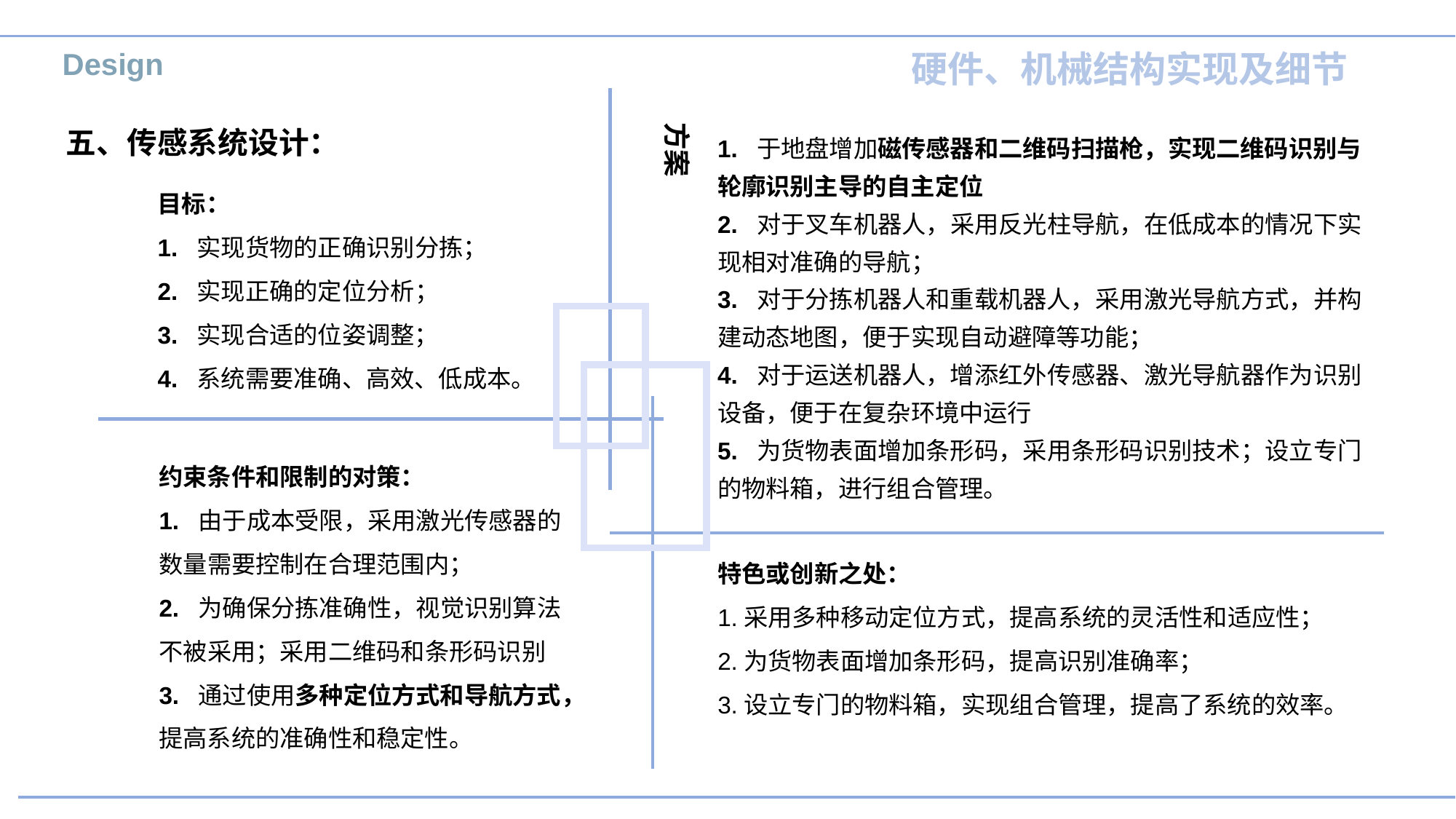

Design
硬件、机械结构实现及细节
方案
五、传感系统设计：
1.  于地盘增加磁传感器和二维码扫描枪，实现二维码识别与轮廓识别主导的自主定位
2.  对于叉车机器人，采用反光柱导航，在低成本的情况下实现相对准确的导航；
3.  对于分拣机器人和重载机器人，采用激光导航方式，并构建动态地图，便于实现自动避障等功能；
4.  对于运送机器人，增添红外传感器、激光导航器作为识别设备，便于在复杂环境中运行
5.  为货物表面增加条形码，采用条形码识别技术；设立专门的物料箱，进行组合管理。
目标：
1.  实现货物的正确识别分拣；
2.  实现正确的定位分析；
3.  实现合适的位姿调整；
4.  系统需要准确、高效、低成本。

约束条件和限制的对策：
1.  由于成本受限，采用激光传感器的数量需要控制在合理范围内；
2.  为确保分拣准确性，视觉识别算法不被采用；采用二维码和条形码识别
3.  通过使用多种定位方式和导航方式，提高系统的准确性和稳定性。
特色或创新之处：
1.采用多种移动定位方式，提高系统的灵活性和适应性；
2.为货物表面增加条形码，提高识别准确率；
3.设立专门的物料箱，实现组合管理，提高了系统的效率。